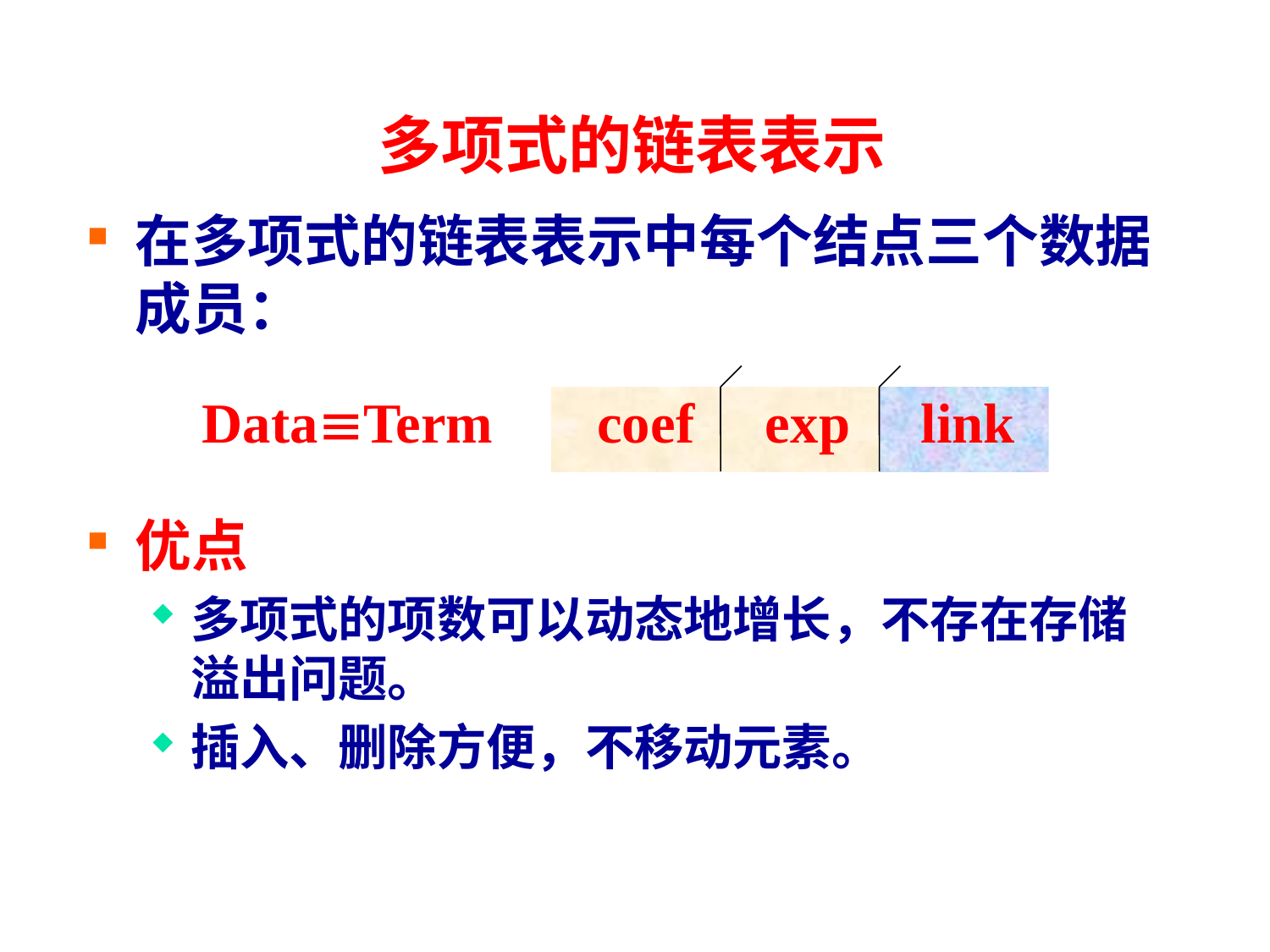

多项式的链表表示
在多项式的链表表示中每个结点三个数据成员：

优点
多项式的项数可以动态地增长，不存在存储溢出问题。
插入、删除方便，不移动元素。

Data≡Term
coef     exp     link

112